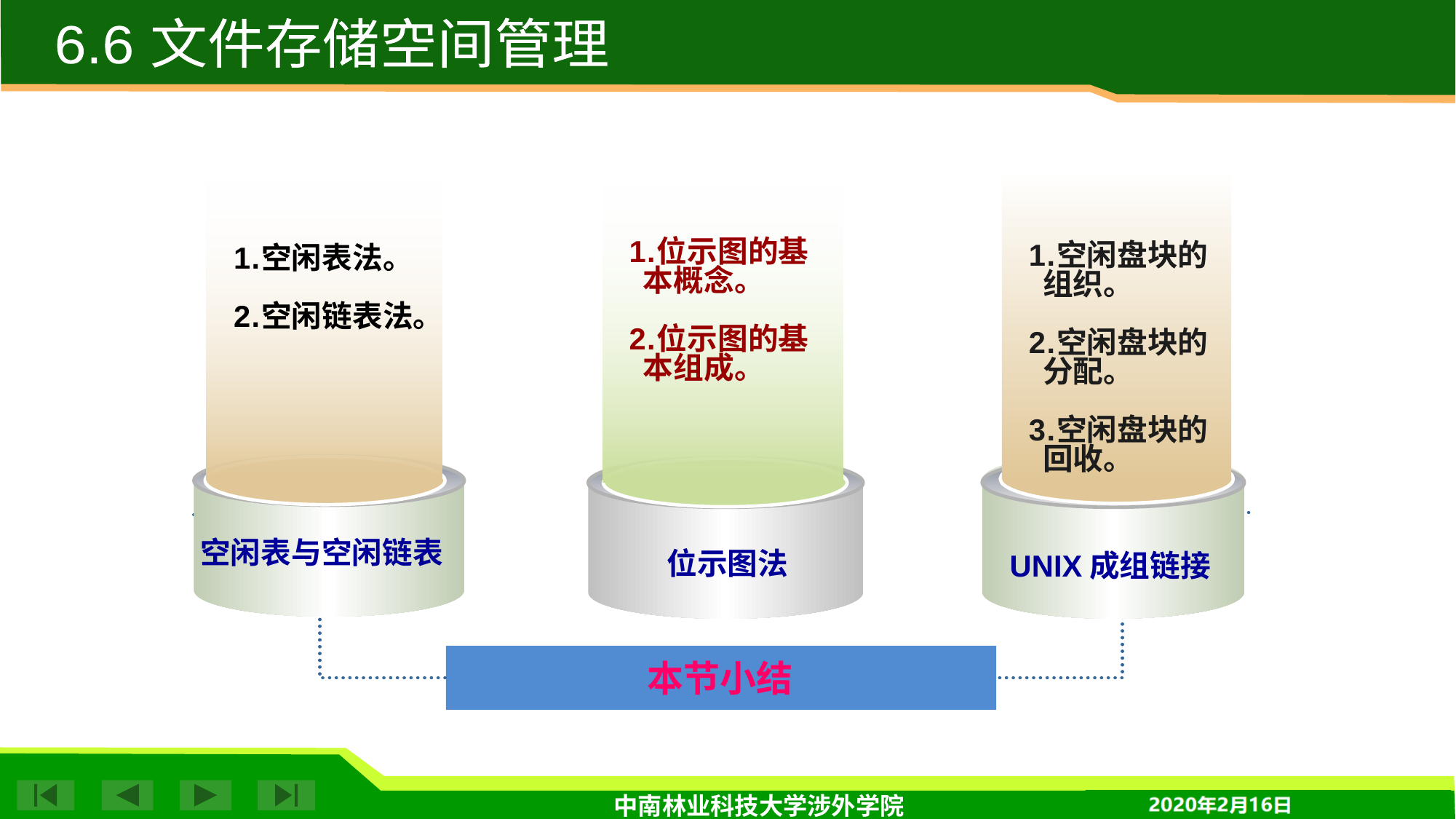

6.6 文件存储空间管理

位示图的基本概念。

位示图的基本组成。

空闲盘块的组织。

空闲盘块的分配。

空闲盘块的回收。
空闲表法。

空闲链表法。

空闲表与空闲链表
位示图法
UNIX成组链接

本节小结